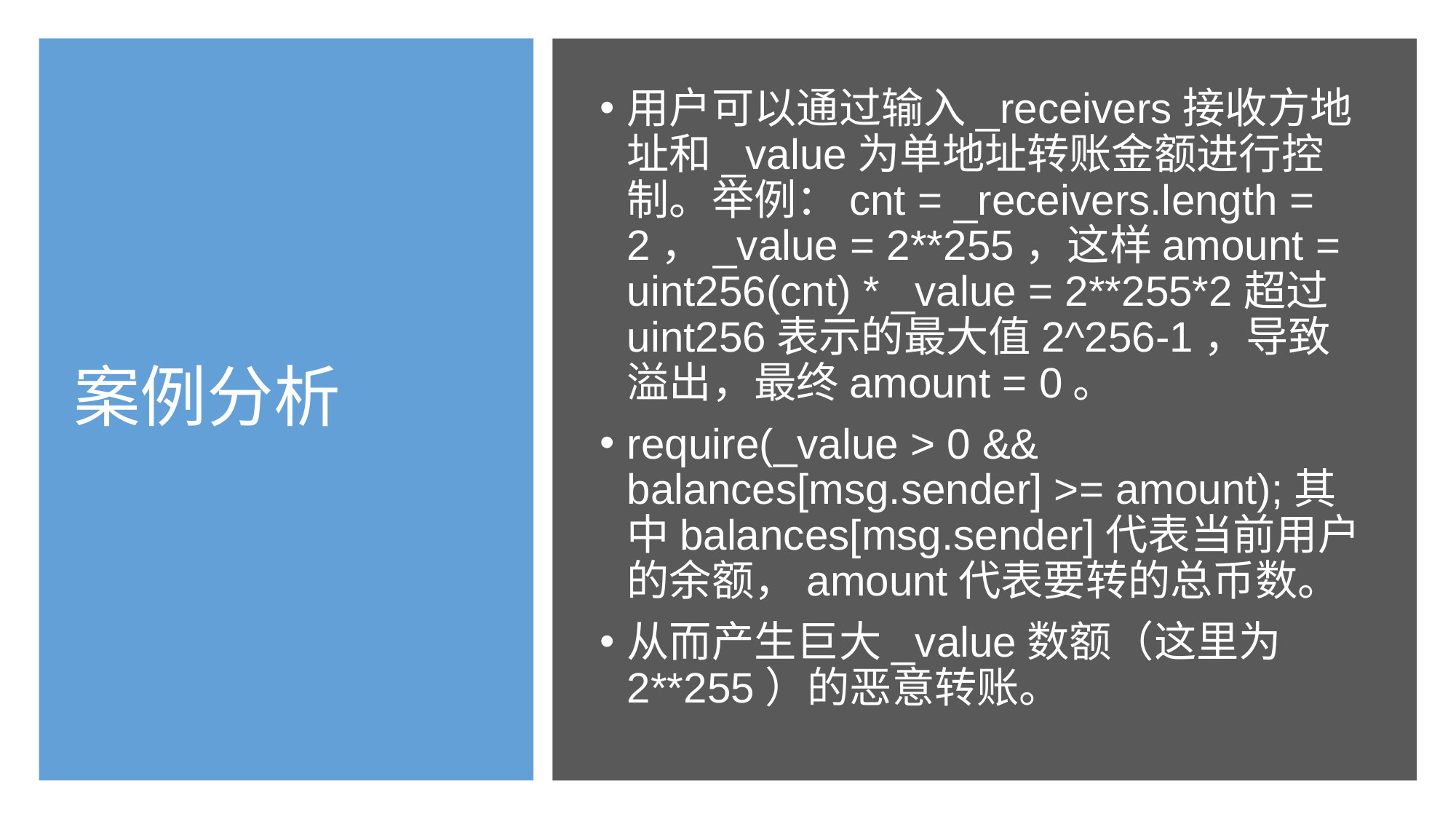

# 案例分析
用户可以通过输入_receivers接收方地址和_value为单地址转账金额进行控制。举例：cnt = _receivers.length = 2，_value = 2**255，这样amount = uint256(cnt) * _value = 2**255*2超过uint256表示的最大值2^256-1，导致溢出，最终amount = 0。
require(_value > 0 && balances[msg.sender] >= amount);其中balances[msg.sender]代表当前用户的余额，amount代表要转的总币数。
从而产生巨大_value数额（这里为2**255）的恶意转账。